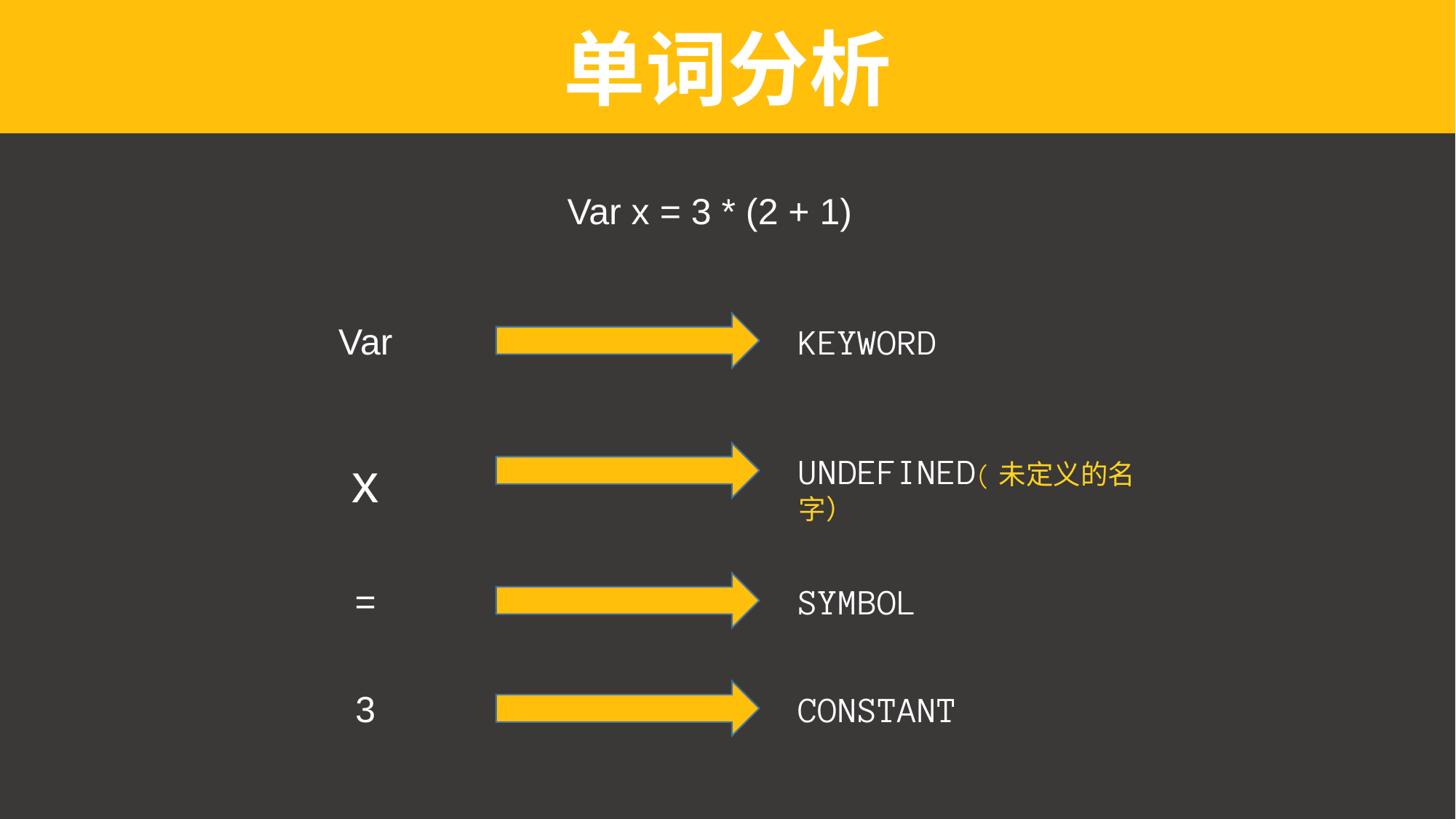

单词分析
Var x = 3 * (2 + 1)
KEYWORD

Var
UNDEFINED(未定义的名字）

x
SYMBOL

=
CONSTANT

3